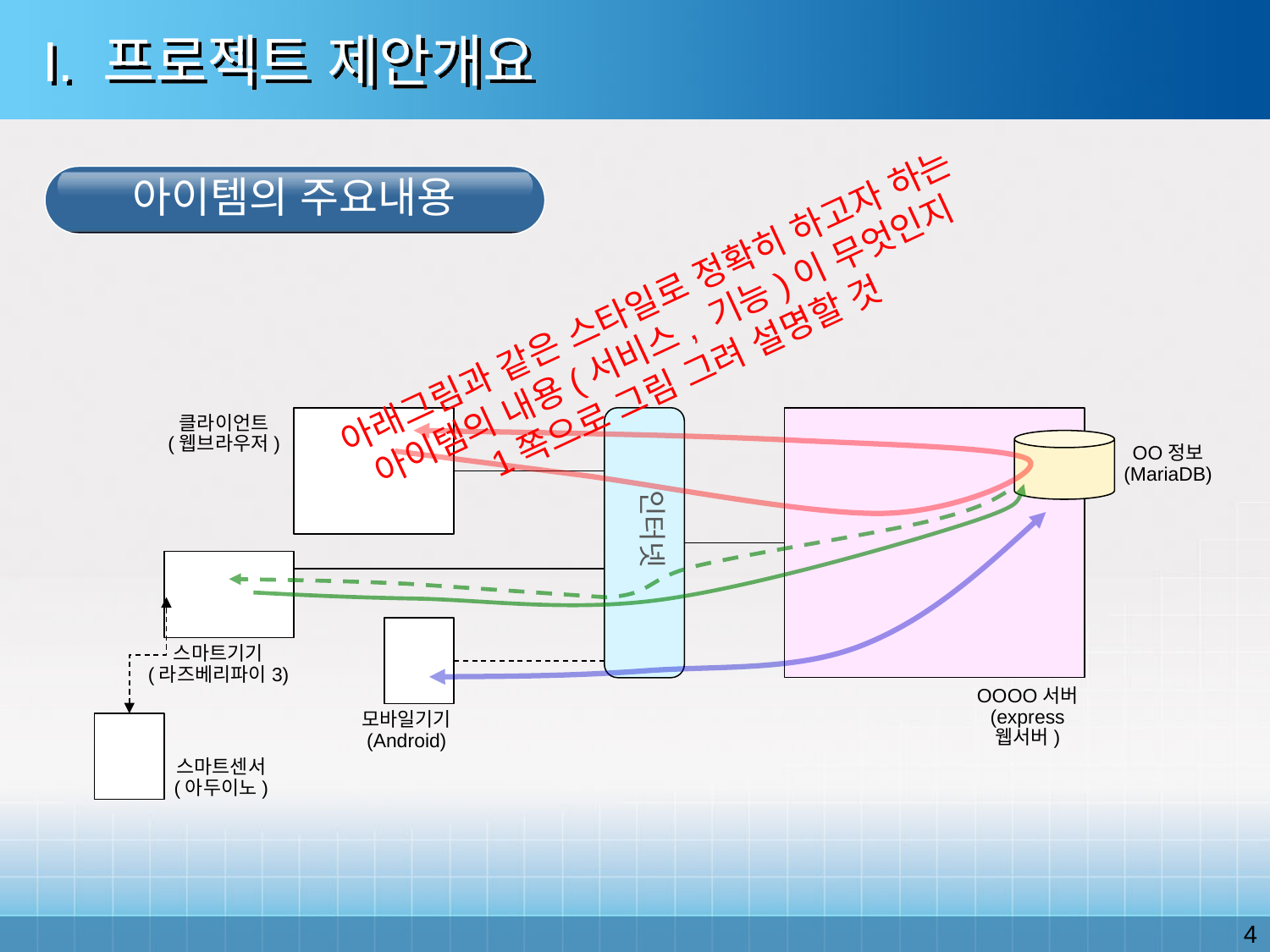

# I. 프로젝트 제안개요
아이템의 주요내용

아래그림과 같은 스타일로 정확히 하고자 하는
아이템의 내용(서비스, 기능)이 무엇인지
1쪽으로 그림 그려 설명할 것
클라이언트
(웹브라우저)

OO정보
(MariaDB)
인터넷

스마트기기
(라즈베리파이3)
OOOO서버
(express
웹서버)
모바일기기
(Android)

스마트센서
(아두이노)
4